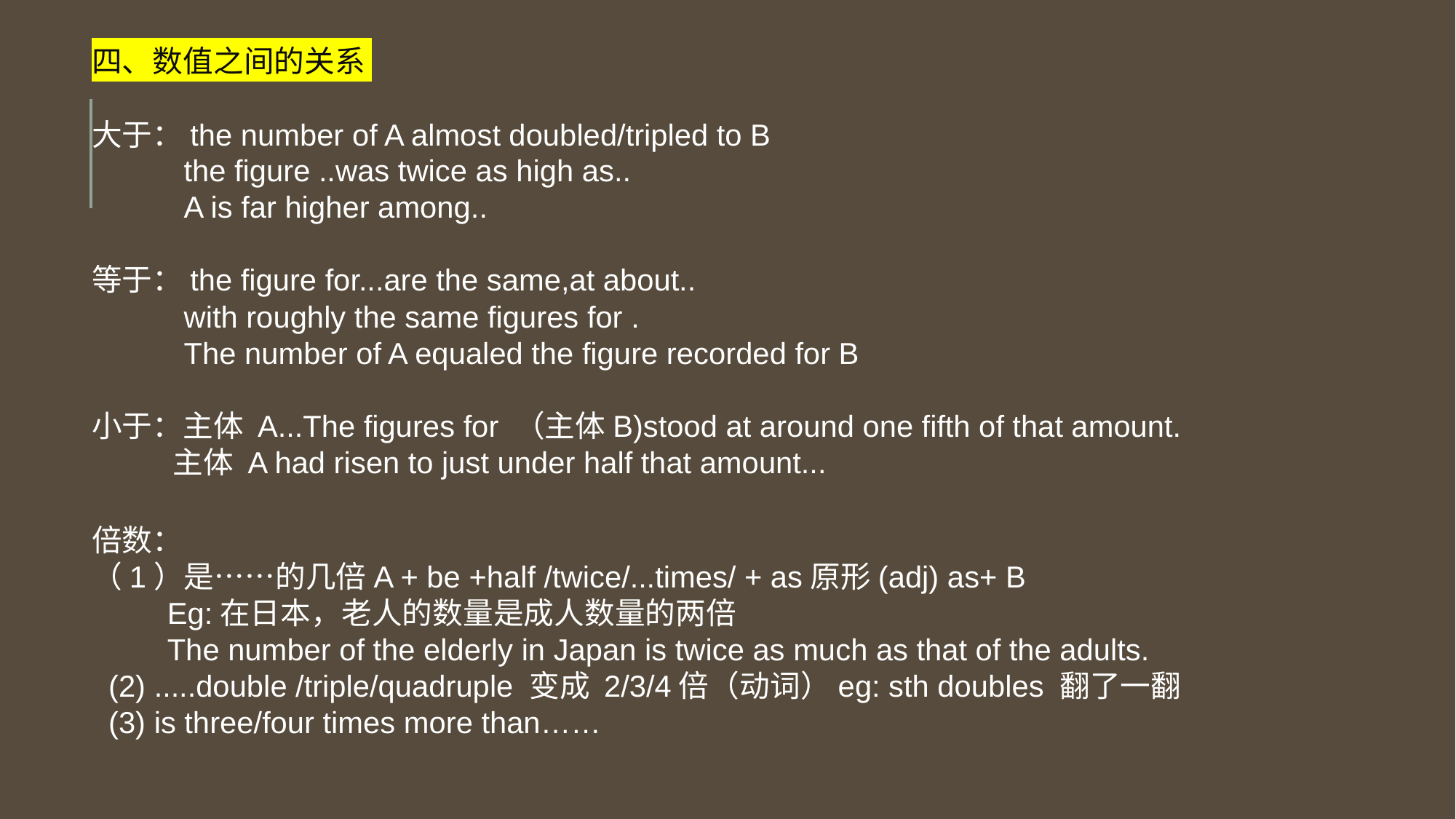

四、数值之间的关系

大于：the number of A almost doubled/tripled to B
           the figure ..was twice as high as..
           A is far higher among..

等于：the figure for...are the same,at about..
           with roughly the same figures for .
           The number of A equaled the figure recorded for B

小于：主体 A...The figures for （主体B)stood at around one fifth of that amount.
           主体 A had risen to just under half that amount...

倍数：
（1）是……的几倍A + be +half /twice/...times/ + as原形(adj) as+ B
         Eg:在日本，老人的数量是成人数量的两倍
         The number of the elderly in Japan is twice as much as that of the adults.
  (2) .....double /triple/quadruple 变成 2/3/4倍（动词）eg: sth doubles 翻了一翻
  (3) is three/four times more than……